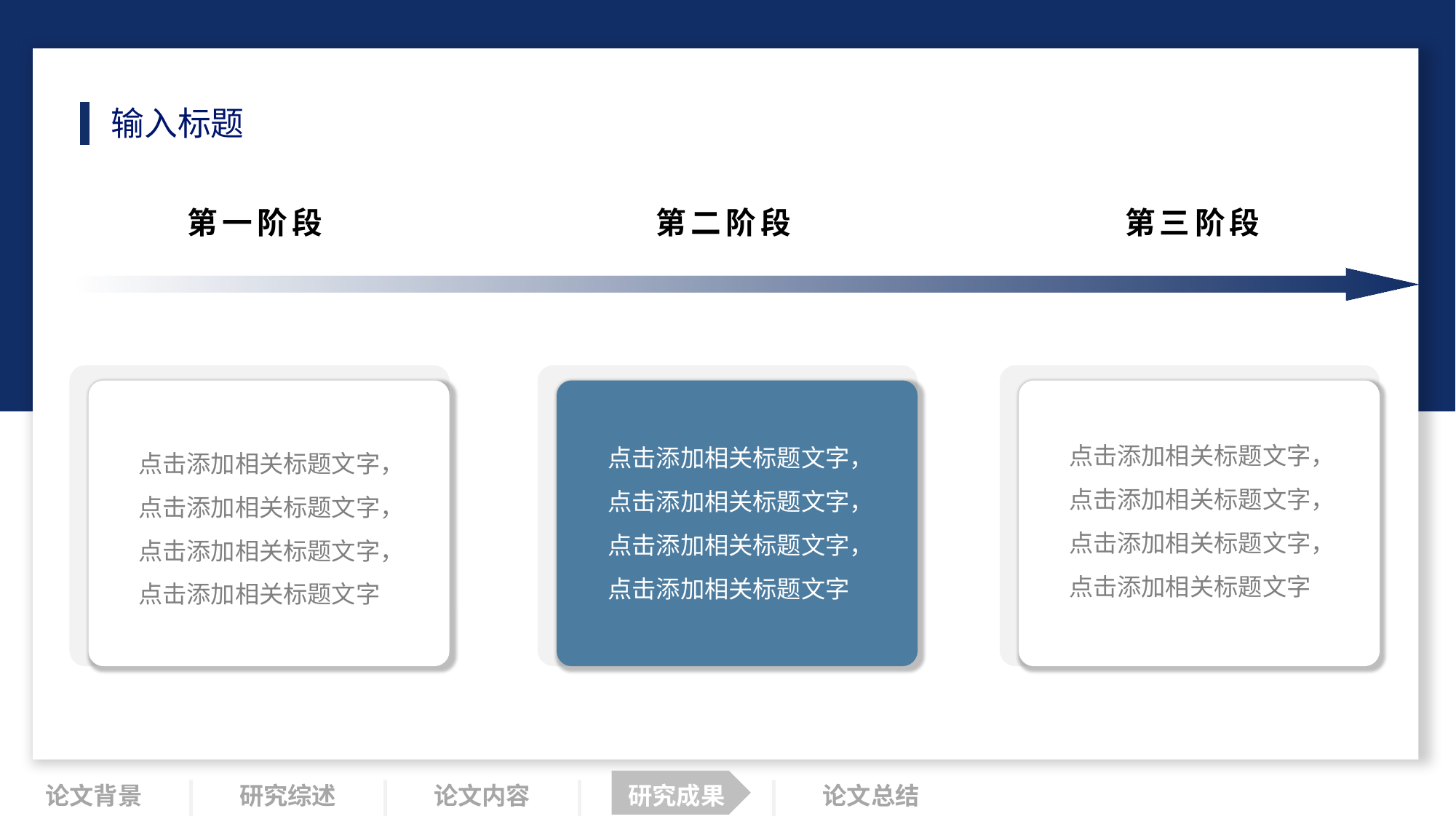

输入标题
第一阶段
第二阶段
第三阶段

点击添加相关标题文字，点击添加相关标题文字，点击添加相关标题文字，点击添加相关标题文字

点击添加相关标题文字，点击添加相关标题文字，点击添加相关标题文字，点击添加相关标题文字

点击添加相关标题文字，点击添加相关标题文字，点击添加相关标题文字，点击添加相关标题文字

论文背景
研究综述
论文内容
研究成果
论文总结